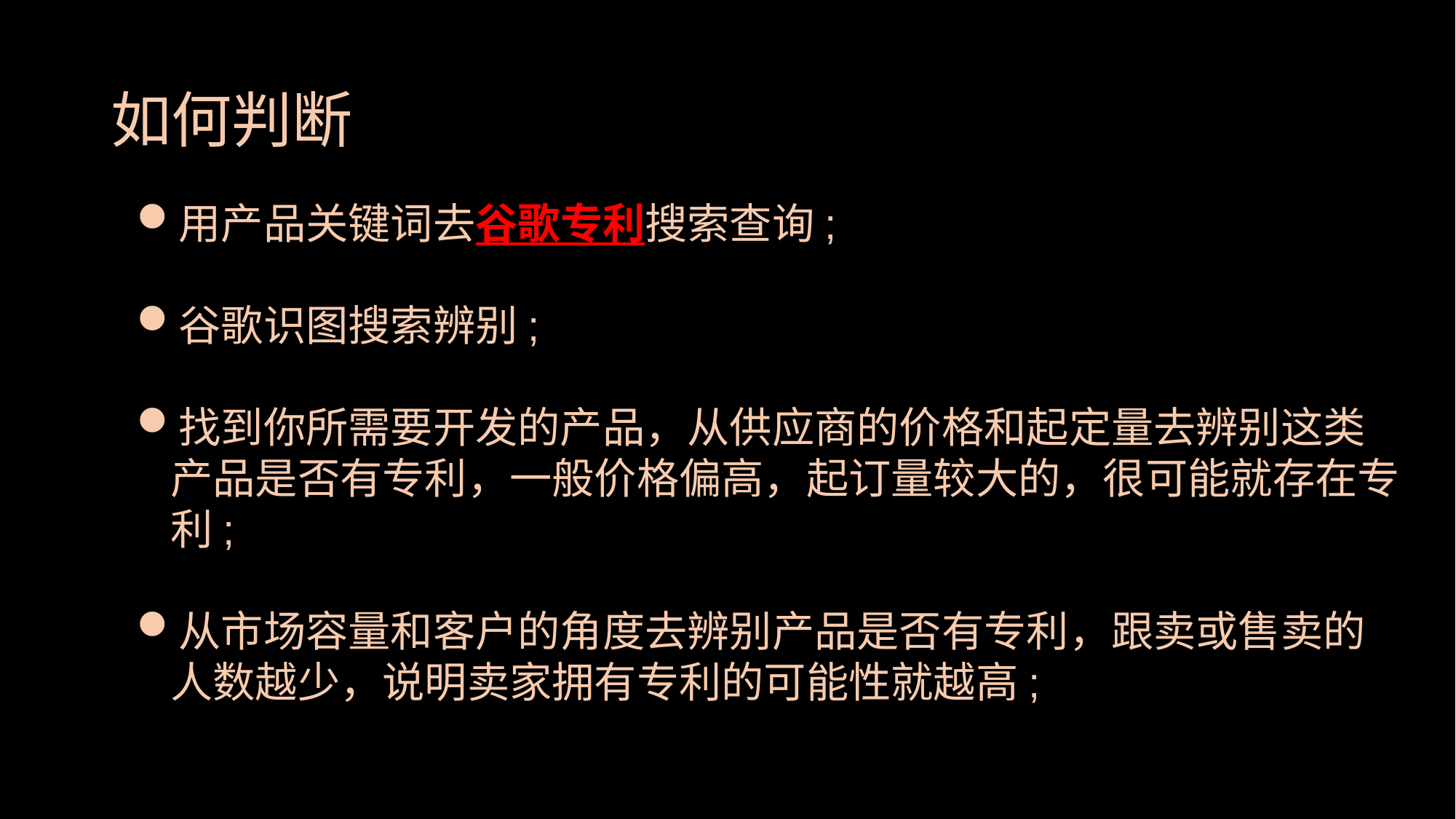

# 如何判断
用产品关键词去谷歌专利搜索查询;

谷歌识图搜索辨别;

找到你所需要开发的产品，从供应商的价格和起定量去辨别这类产品是否有专利，一般价格偏高，起订量较大的，很可能就存在专利;

从市场容量和客户的角度去辨别产品是否有专利，跟卖或售卖的人数越少，说明卖家拥有专利的可能性就越高;